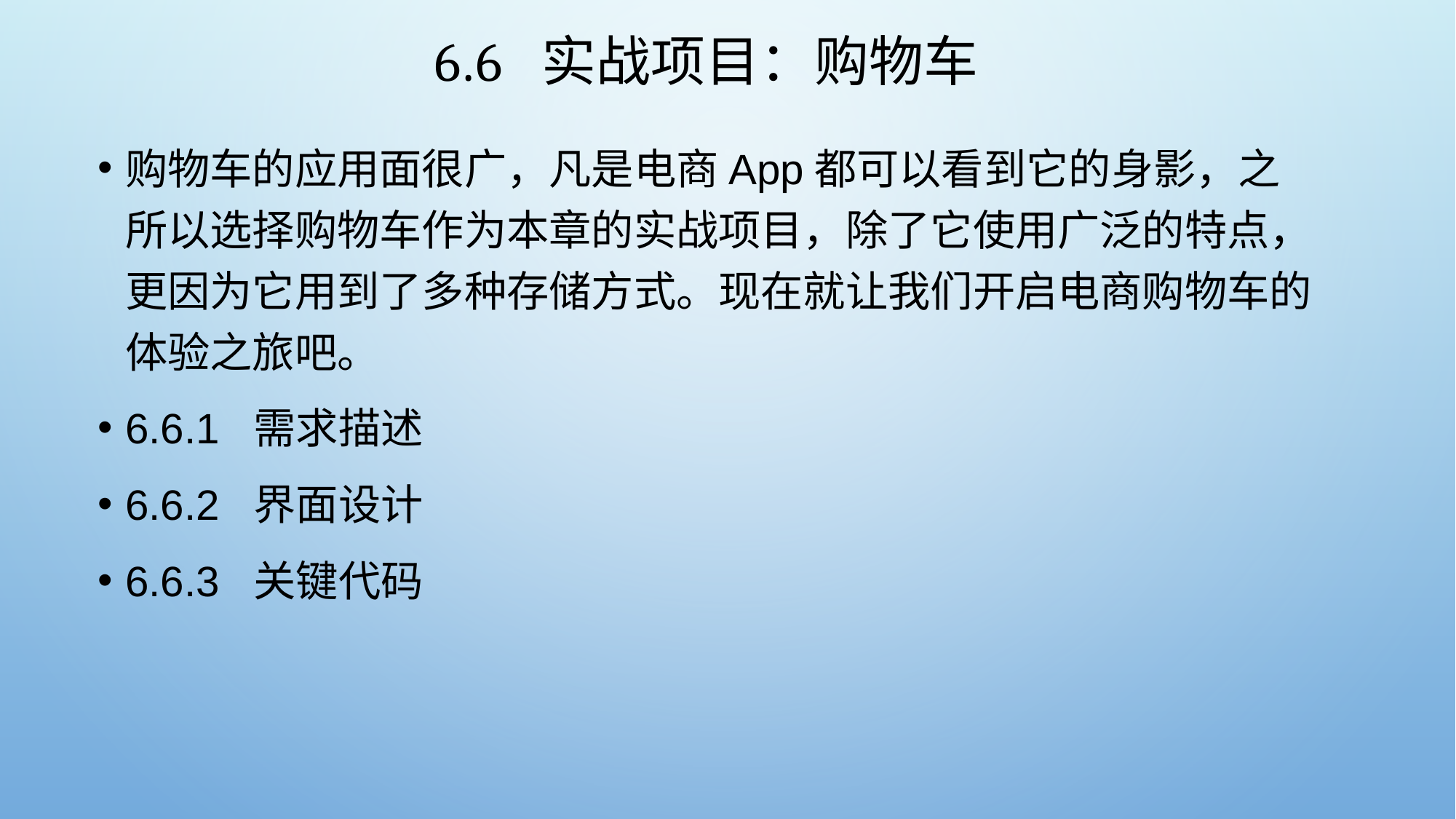

# 6.6  实战项目：购物车
购物车的应用面很广，凡是电商App都可以看到它的身影，之所以选择购物车作为本章的实战项目，除了它使用广泛的特点，更因为它用到了多种存储方式。现在就让我们开启电商购物车的体验之旅吧。
6.6.1  需求描述
6.6.2  界面设计
6.6.3  关键代码